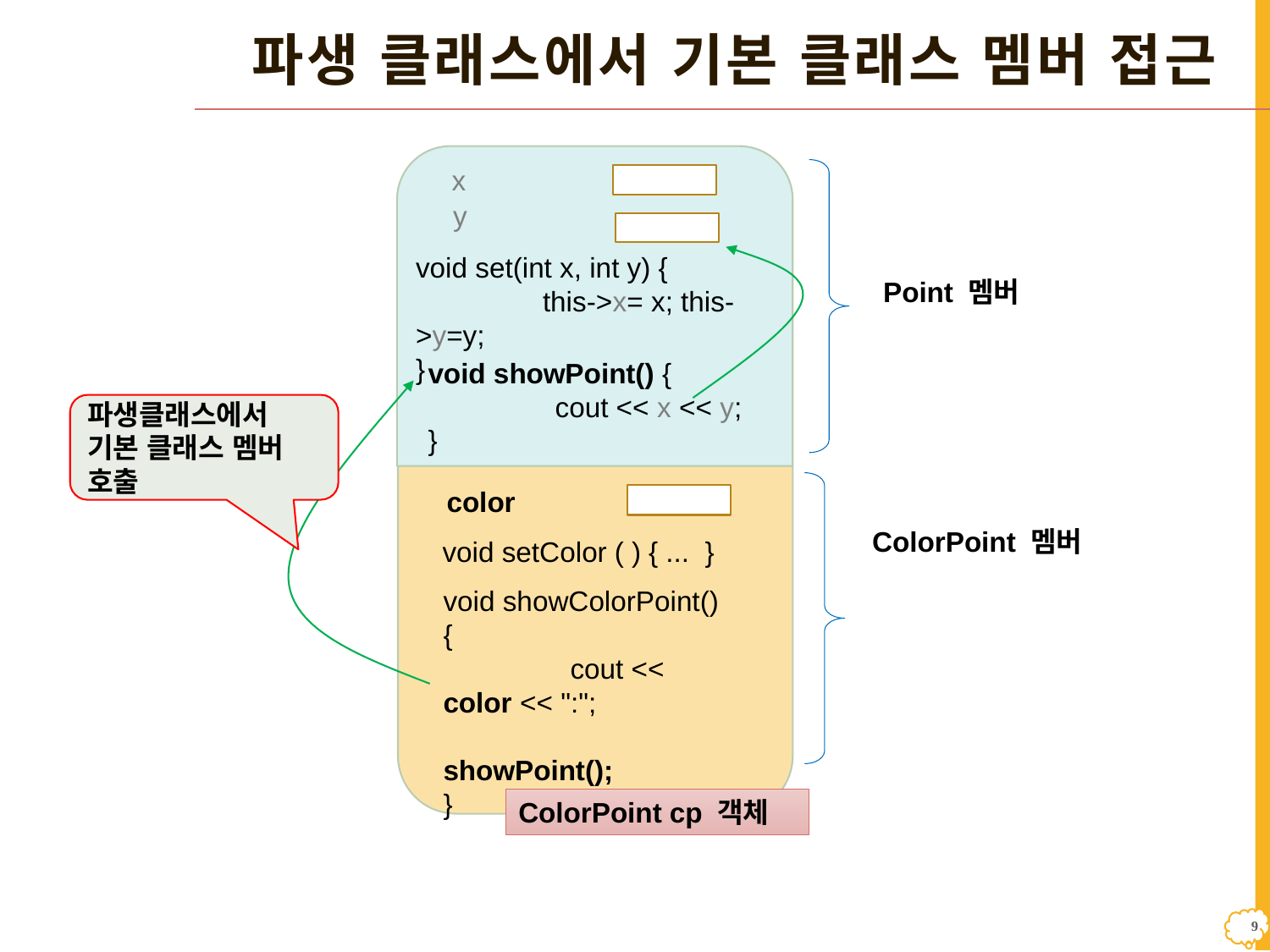

# 파생 클래스에서 기본 클래스 멤버 접근

x

y

void set(int x, int y) {
	this->x= x; this->y=y;
}

Point 멤버
void showPoint() {
	cout << x << y;
}

파생클래스에서 기본 클래스 멤버 호출

color

ColorPoint 멤버
void setColor ( ) { ...  }
void showColorPoint() {
	cout << color << ":";
	showPoint();
}
ColorPoint cp 객체
9